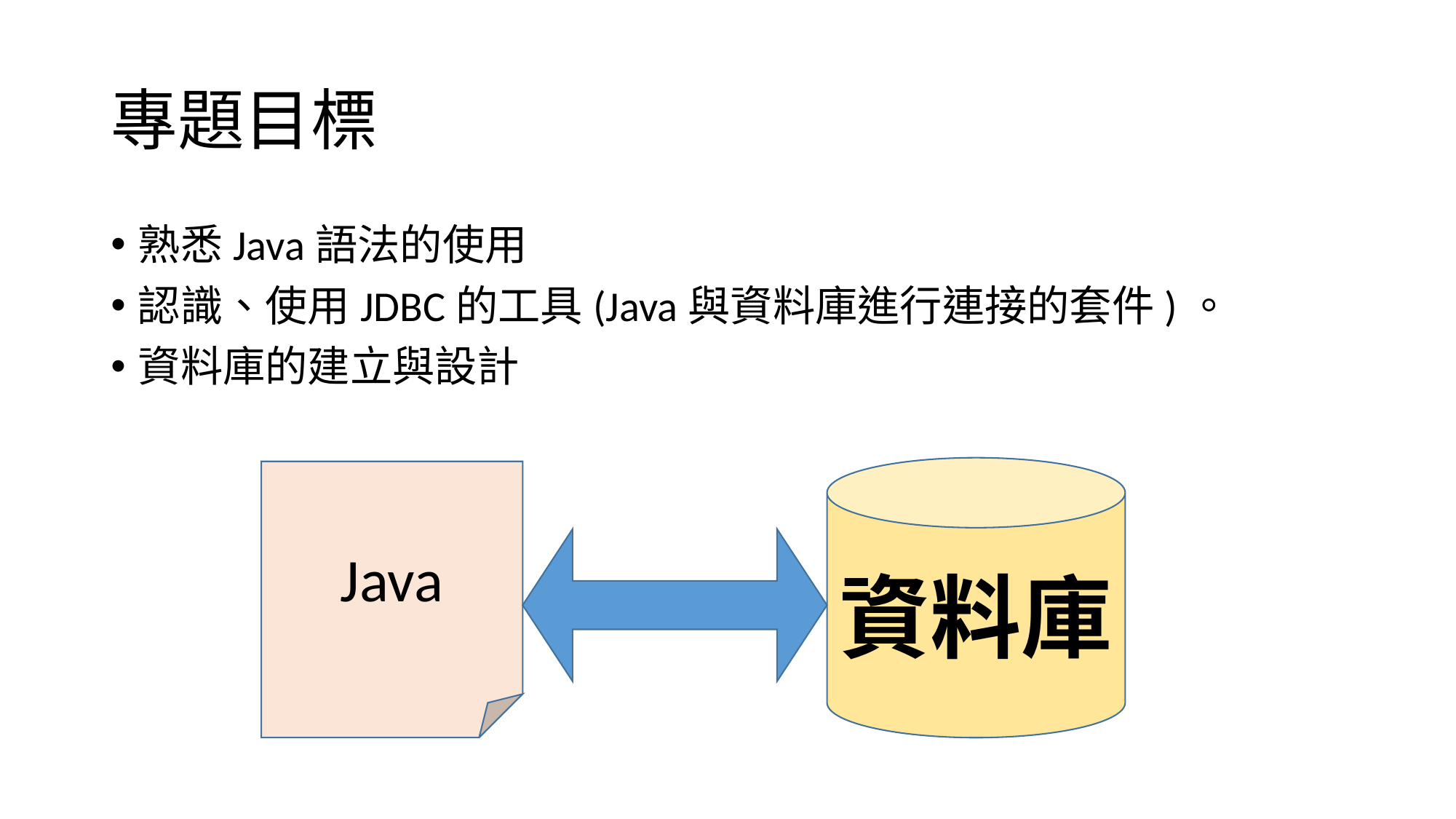

# 專題目標
熟悉Java語法的使用
認識、使用JDBC的工具(Java與資料庫進行連接的套件)。
資料庫的建立與設計
資料庫
Java